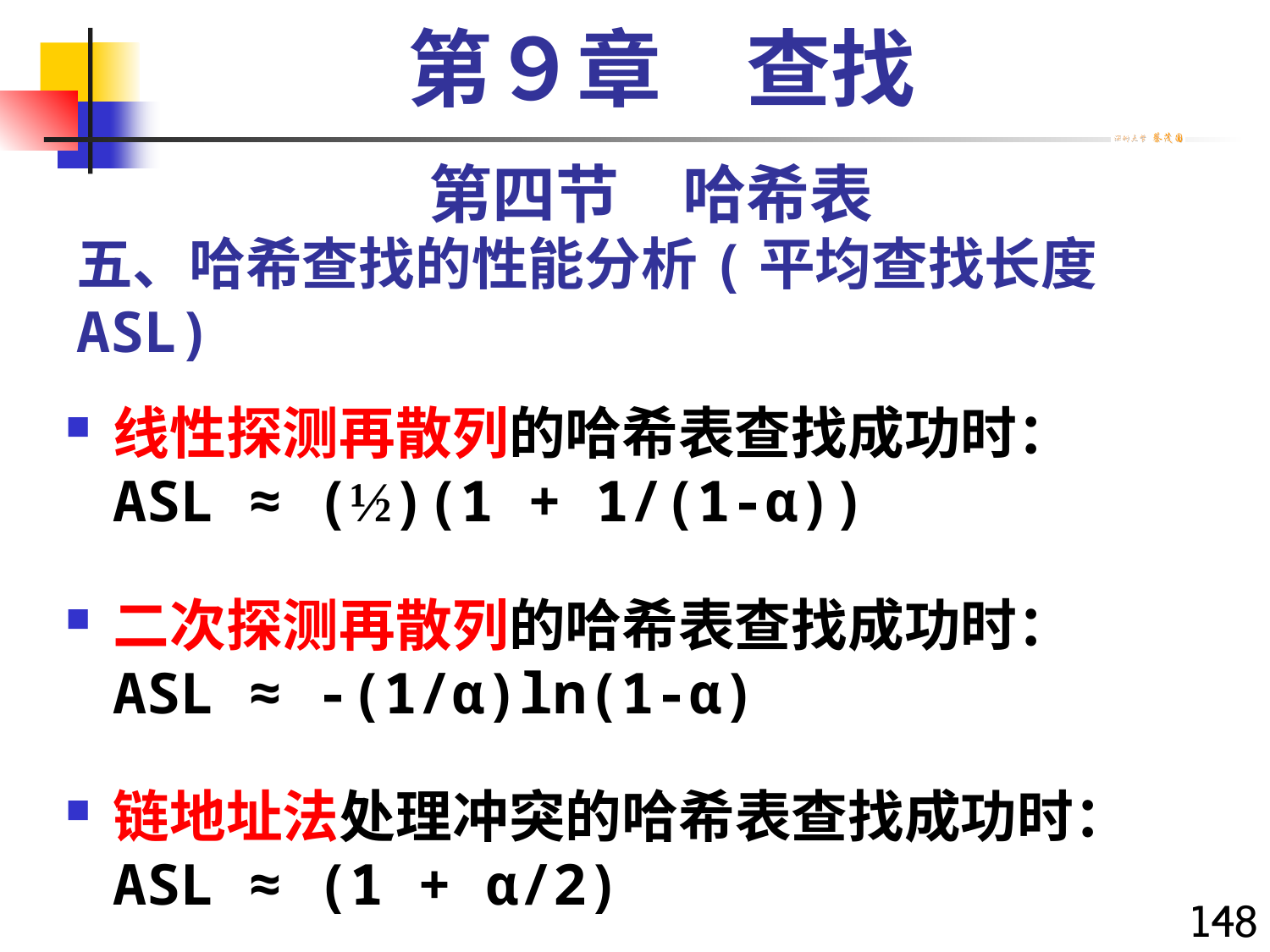

第９章　查找
第四节　哈希表
# 五、哈希查找的性能分析(平均查找长度ASL)
线性探测再散列的哈希表查找成功时：
	ASL ≈ (½)(1 + 1/(1-α))
二次探测再散列的哈希表查找成功时：
	ASL ≈ -(1/α)ln(1-α)
链地址法处理冲突的哈希表查找成功时：
	ASL ≈ (1 + α/2)
148